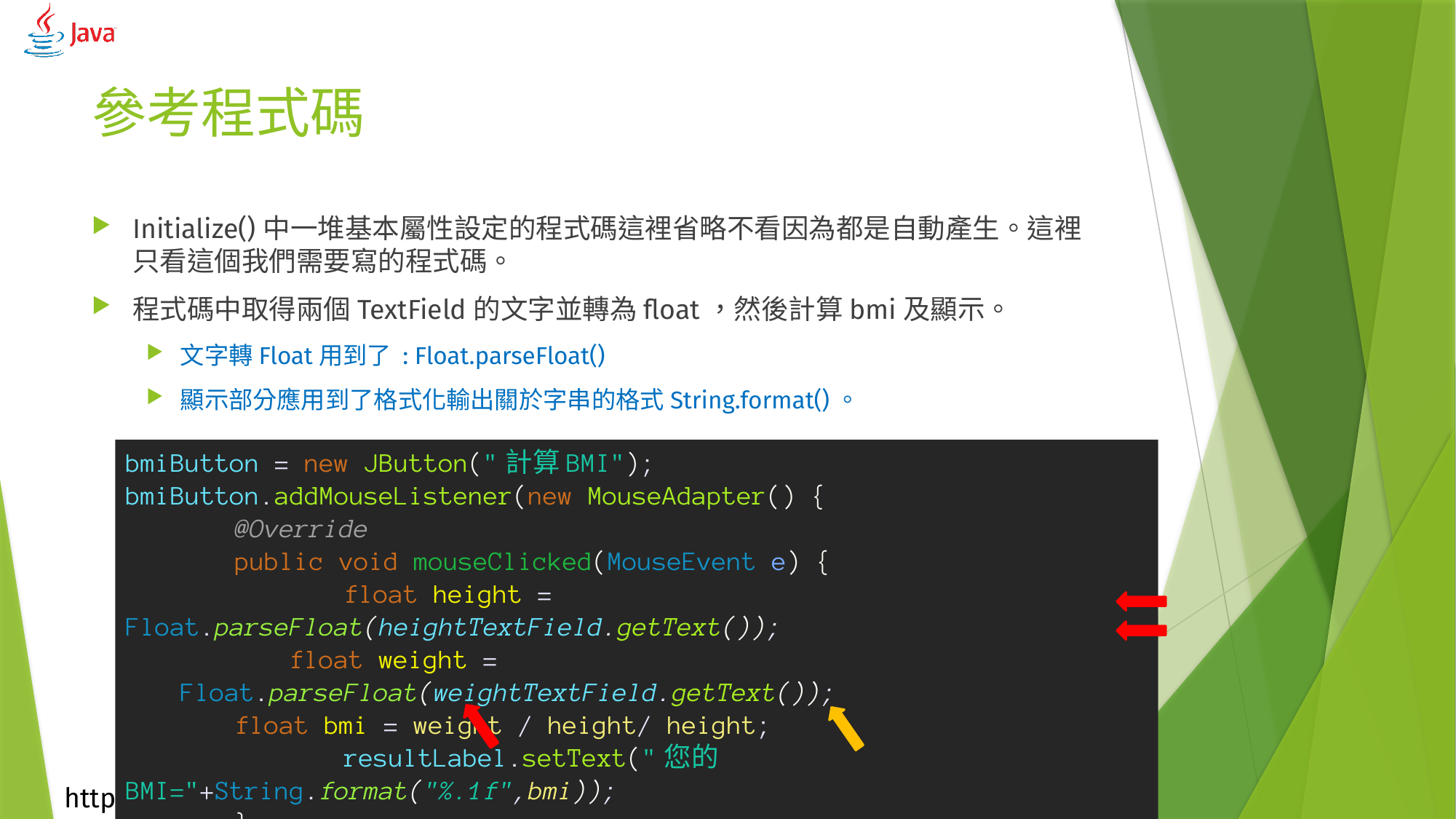

# 參考程式碼
Initialize()中一堆基本屬性設定的程式碼這裡省略不看因為都是自動產生。這裡只看這個我們需要寫的程式碼。
程式碼中取得兩個TextField的文字並轉為float，然後計算bmi及顯示。
文字轉Float用到了 : Float.parseFloat()
顯示部分應用到了格式化輸出關於字串的格式String.format()。
bmiButton = new JButton("計算BMI");
bmiButton.addMouseListener(new MouseAdapter() {
	@Override
	public void mouseClicked(MouseEvent e) {
		float height = Float.parseFloat(heightTextField.getText());
	float weight = Float.parseFloat(weightTextField.getText());
float bmi = weight / height/ height;
		resultLabel.setText("您的BMI="+String.format("%.1f",bmi));
	}
});